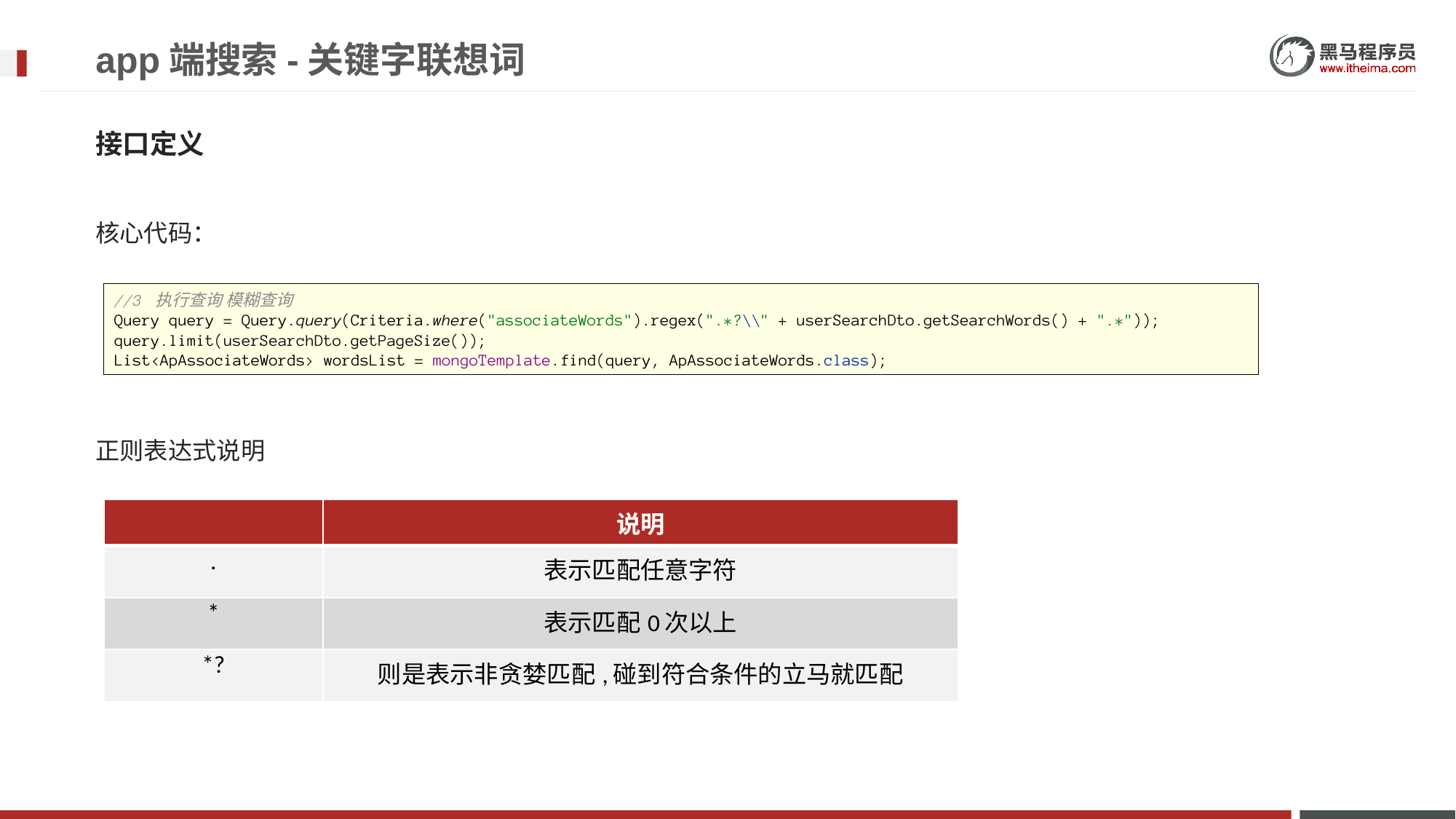

# app端搜索-关键字联想词
接口定义
核心代码：
//3 执行查询 模糊查询
Query query = Query.query(Criteria.where("associateWords").regex(".*?\\" + userSearchDto.getSearchWords() + ".*"));
query.limit(userSearchDto.getPageSize());
List<ApAssociateWords> wordsList = mongoTemplate.find(query, ApAssociateWords.class);
正则表达式说明
|  | 说明 |
| --- | --- |
| . | 表示匹配任意字符 |
| \* | 表示匹配0次以上 |
| \*? | 则是表示非贪婪匹配,碰到符合条件的立马就匹配 |